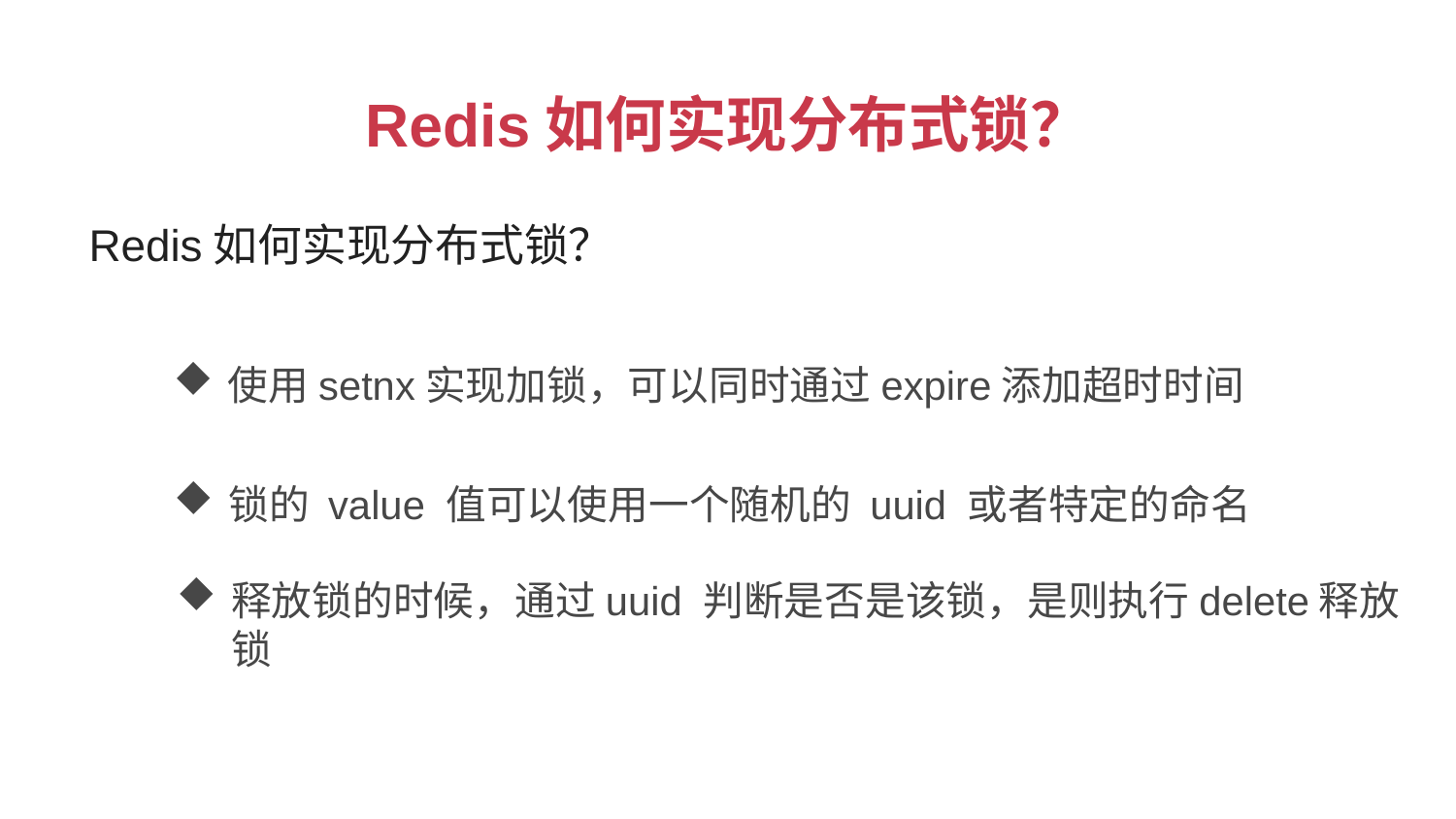

Redis如何实现分布式锁？
Redis如何实现分布式锁？
使用setnx实现加锁，可以同时通过expire添加超时时间
锁的 value 值可以使用一个随机的 uuid 或者特定的命名
释放锁的时候，通过uuid 判断是否是该锁，是则执行delete释放锁